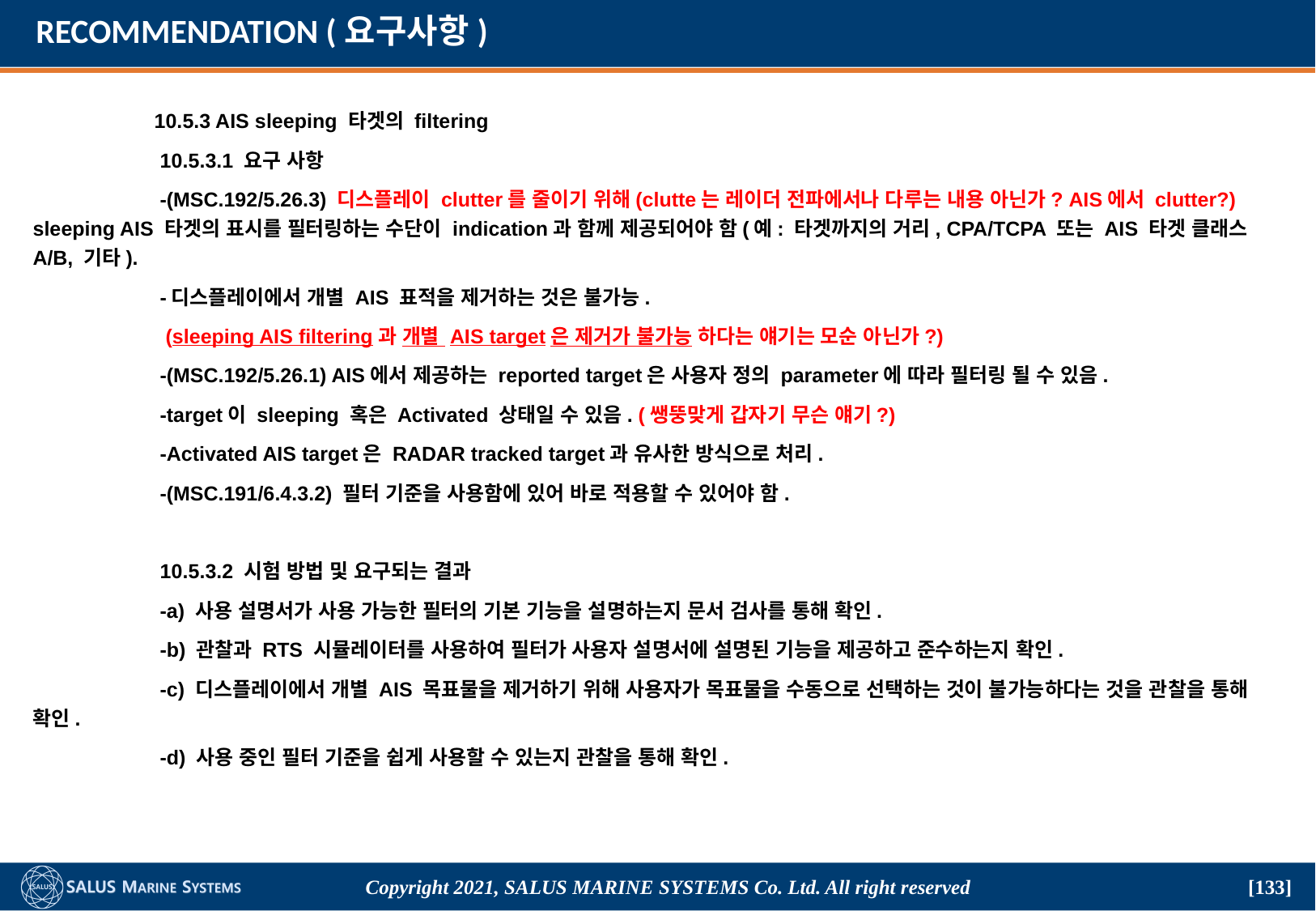

# RECOMMENDATION (요구사항)
	10.5.3 AIS sleeping 타겟의 filtering
	 10.5.3.1 요구 사항
	 -(MSC.192/5.26.3) 디스플레이 clutter를 줄이기 위해(clutte는 레이더 전파에서나 다루는 내용 아닌가? AIS에서 clutter?) sleeping AIS 타겟의 표시를 필터링하는 수단이 indication과 함께 제공되어야 함(예: 타겟까지의 거리, CPA/TCPA 또는 AIS 타겟 클래스 A/B, 기타).
	 -디스플레이에서 개별 AIS 표적을 제거하는 것은 불가능.
	  (sleeping AIS filtering과 개별 AIS target은 제거가 불가능 하다는 얘기는 모순 아닌가?)
	 -(MSC.192/5.26.1) AIS에서 제공하는 reported target은 사용자 정의 parameter에 따라 필터링 될 수 있음.
	 -target이 sleeping 혹은 Activated 상태일 수 있음. (쌩뚱맞게 갑자기 무슨 얘기?)
	 -Activated AIS target은 RADAR tracked target과 유사한 방식으로 처리.
	 -(MSC.191/6.4.3.2) 필터 기준을 사용함에 있어 바로 적용할 수 있어야 함.

	 10.5.3.2 시험 방법 및 요구되는 결과
	 -a) 사용 설명서가 사용 가능한 필터의 기본 기능을 설명하는지 문서 검사를 통해 확인.
	 -b) 관찰과 RTS 시뮬레이터를 사용하여 필터가 사용자 설명서에 설명된 기능을 제공하고 준수하는지 확인.
	 -c) 디스플레이에서 개별 AIS 목표물을 제거하기 위해 사용자가 목표물을 수동으로 선택하는 것이 불가능하다는 것을 관찰을 통해 확인.
	 -d) 사용 중인 필터 기준을 쉽게 사용할 수 있는지 관찰을 통해 확인.
Copyright 2021, SALUS Marine Systems Co. Ltd. All right reserved
[133]